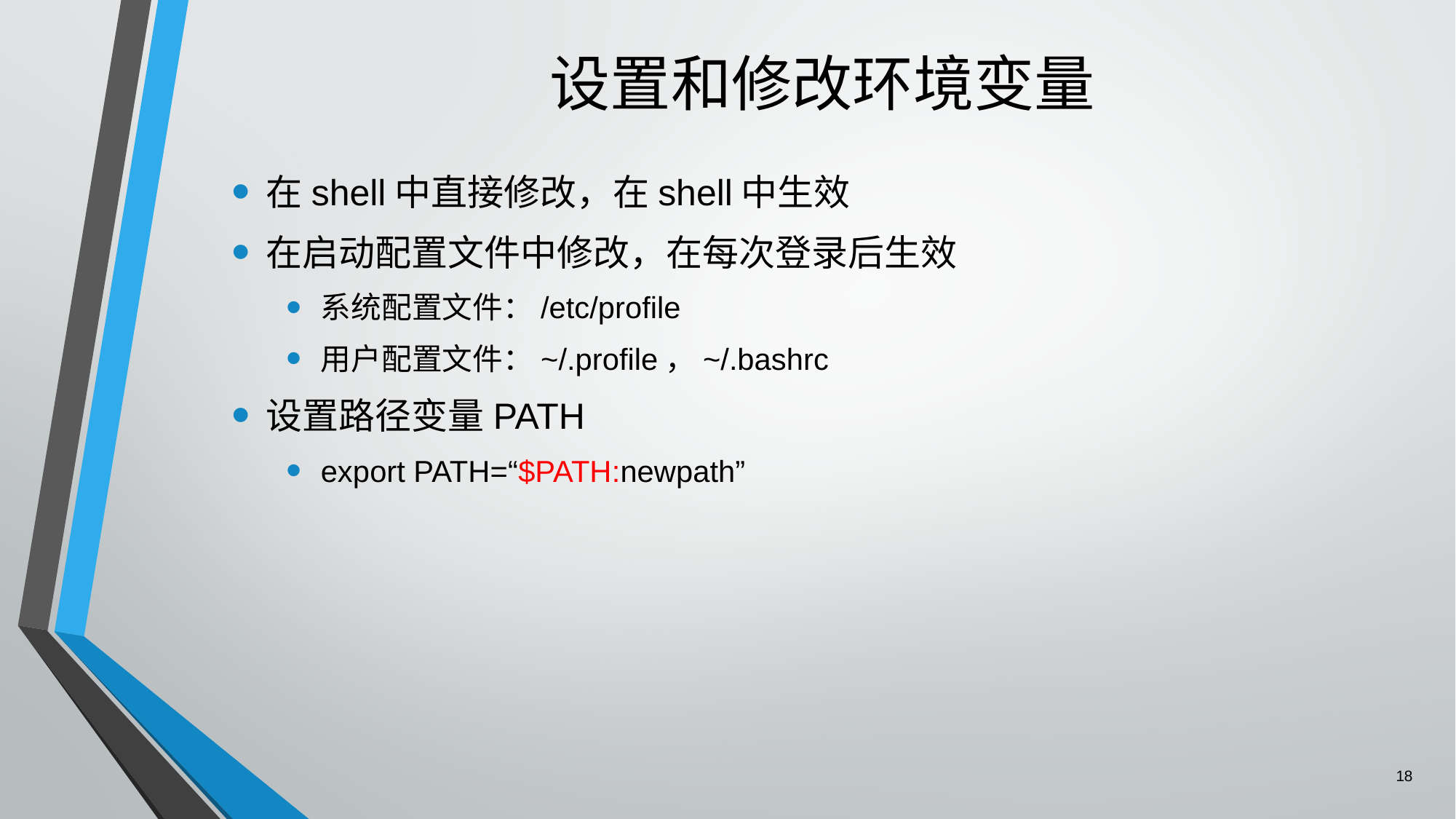

# 设置和修改环境变量
在shell中直接修改，在shell中生效
在启动配置文件中修改，在每次登录后生效
系统配置文件：/etc/profile
用户配置文件：~/.profile，~/.bashrc
设置路径变量PATH
export PATH=“$PATH:newpath”
18